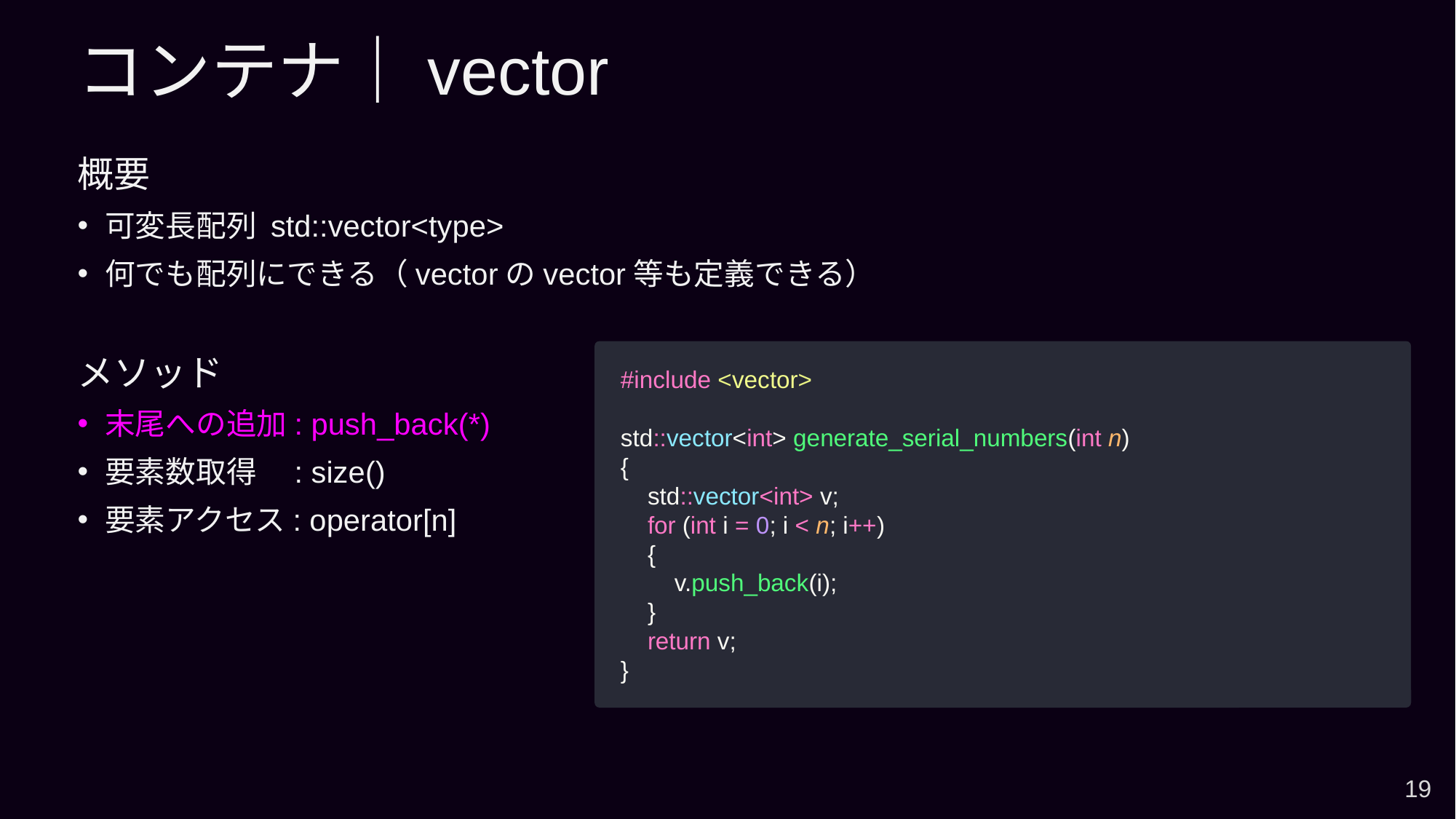

# コンテナ｜vector
概要
可変長配列 std::vector<type>
何でも配列にできる（vectorのvector等も定義できる）

メソッド
末尾への追加: push_back(*)
要素数取得　: size()
要素アクセス: operator[n]

#include <vector>
std::vector<int> generate_serial_numbers(int n)
{
    std::vector<int> v;
    for (int i = 0; i < n; i++)
    {
        v.push_back(i);
    }
    return v;
}
19